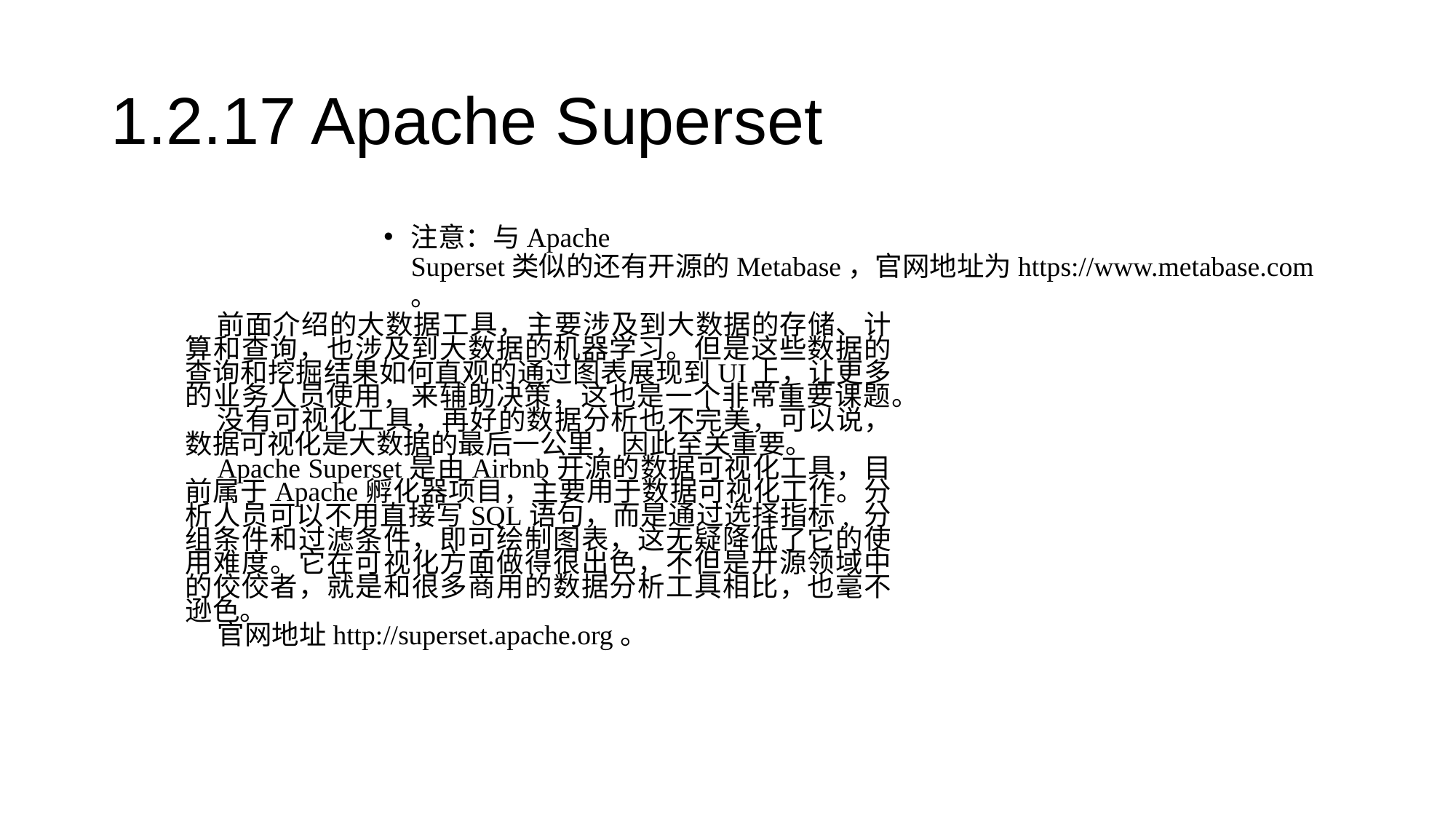

# 1.2.17 Apache Superset
注意：与Apache Superset类似的还有开源的Metabase，官网地址为https://www.metabase.com。
前面介绍的大数据工具，主要涉及到大数据的存储、计算和查询，也涉及到大数据的机器学习。但是这些数据的查询和挖掘结果如何直观的通过图表展现到UI上，让更多的业务人员使用，来辅助决策，这也是一个非常重要课题。
没有可视化工具，再好的数据分析也不完美，可以说，数据可视化是大数据的最后一公里，因此至关重要。
Apache Superset是由Airbnb开源的数据可视化工具，目前属于Apache孵化器项目，主要用于数据可视化工作。分析人员可以不用直接写SQL语句，而是通过选择指标, 分组条件和过滤条件，即可绘制图表，这无疑降低了它的使用难度。它在可视化方面做得很出色，不但是开源领域中的佼佼者，就是和很多商用的数据分析工具相比，也毫不逊色。
官网地址http://superset.apache.org。